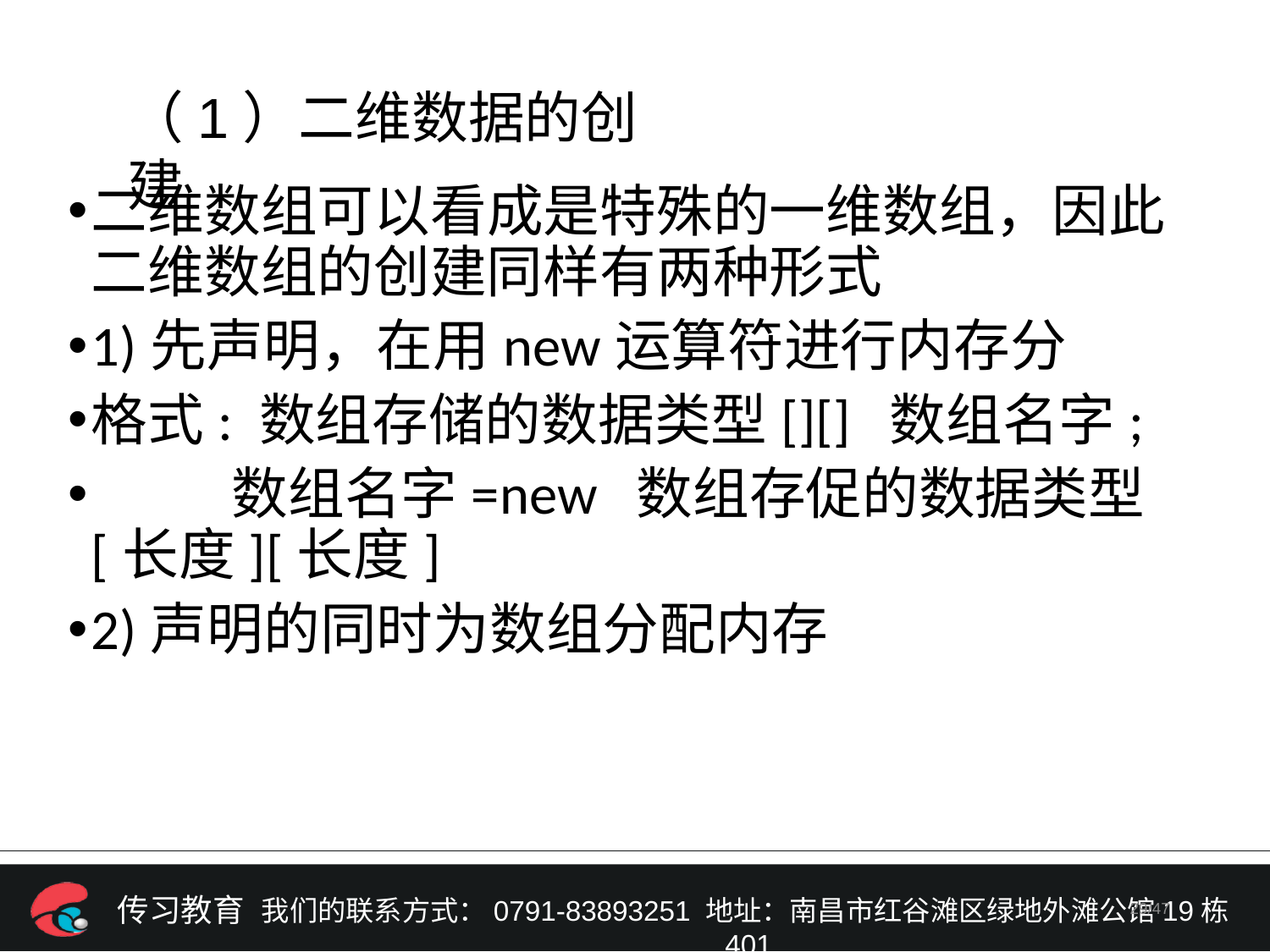

（1）二维数据的创建

二维数组可以看成是特殊的一维数组，因此二维数组的创建同样有两种形式
1)先声明，在用new运算符进行内存分
格式: 数组存储的数据类型[][]  数组名字;
          数组名字=new  数组存促的数据类型[长度][长度]
2)声明的同时为数组分配内存

29/47